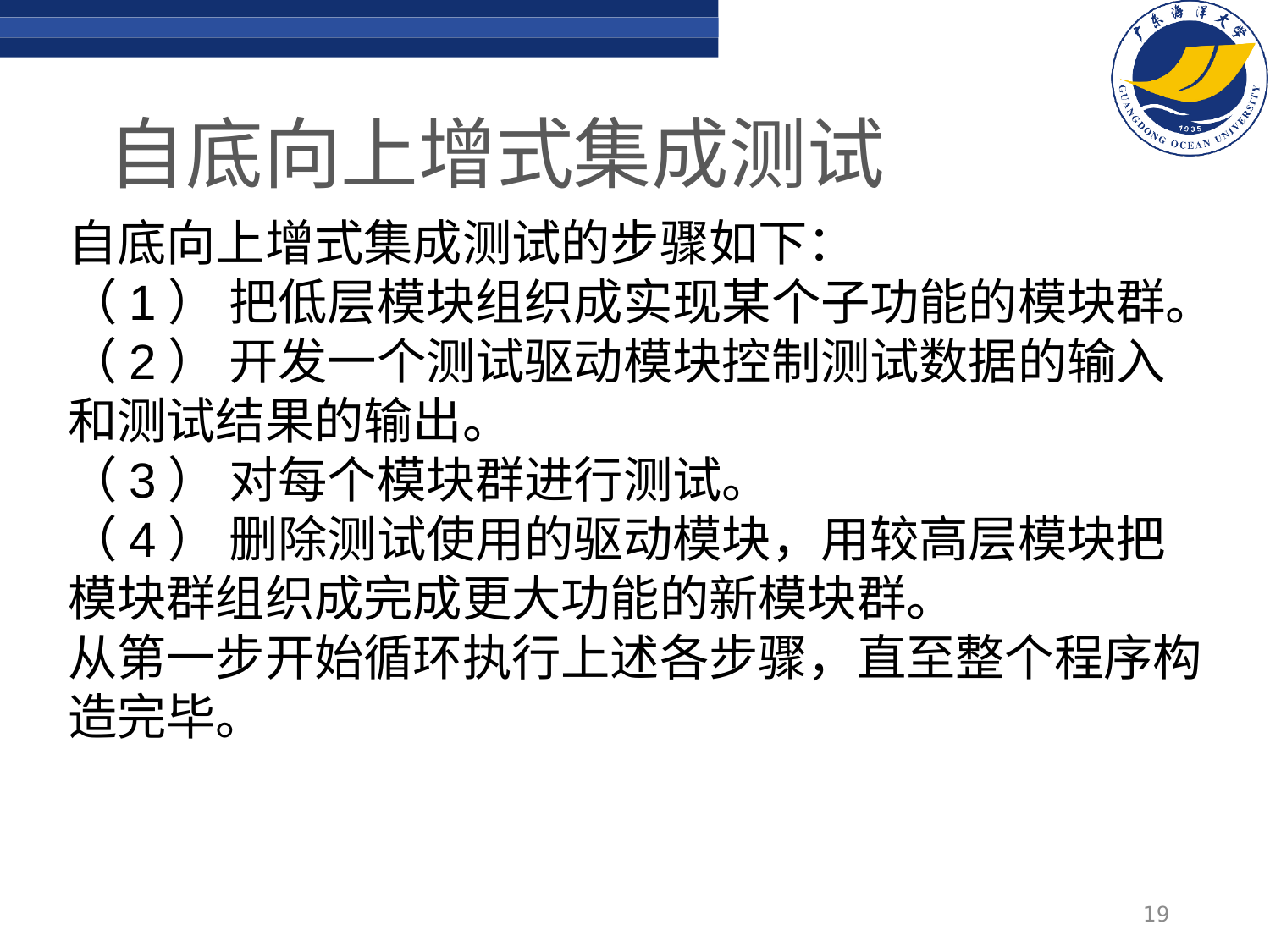

# 自底向上增式集成测试
自底向上增式集成测试的步骤如下：
（1） 把低层模块组织成实现某个子功能的模块群。
（2） 开发一个测试驱动模块控制测试数据的输入和测试结果的输出。
（3） 对每个模块群进行测试。
（4） 删除测试使用的驱动模块，用较高层模块把模块群组织成完成更大功能的新模块群。
从第一步开始循环执行上述各步骤，直至整个程序构造完毕。
19